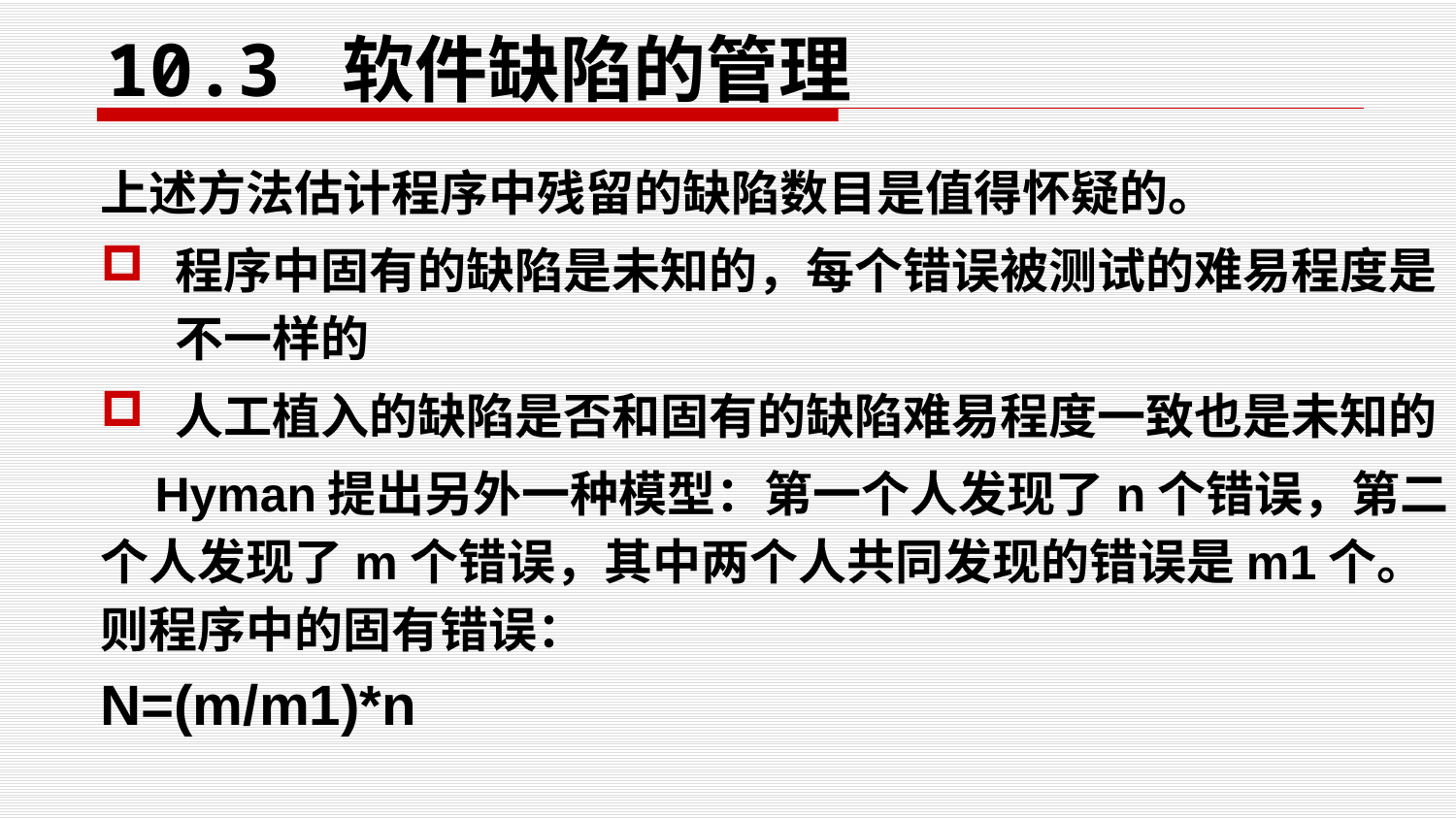

# 10.3 软件缺陷的管理
上述方法估计程序中残留的缺陷数目是值得怀疑的。
程序中固有的缺陷是未知的，每个错误被测试的难易程度是不一样的
人工植入的缺陷是否和固有的缺陷难易程度一致也是未知的
    Hyman提出另外一种模型：第一个人发现了n个错误，第二个人发现了m个错误，其中两个人共同发现的错误是m1个。则程序中的固有错误：
N=(m/m1)*n